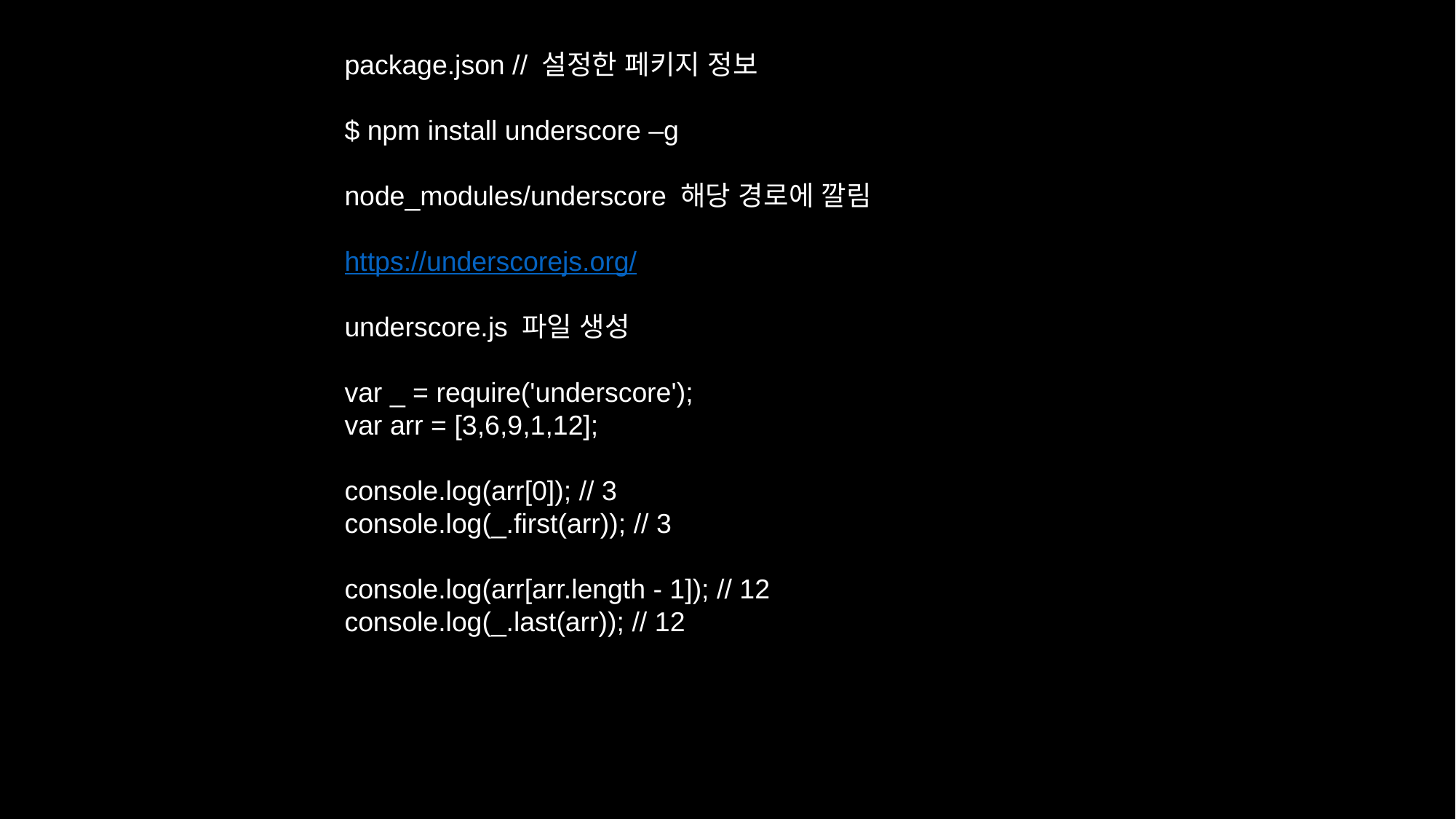

package.json // 설정한 페키지 정보

$ npm install underscore –g

node_modules/underscore 해당 경로에 깔림

https://underscorejs.org/

underscore.js 파일 생성

var _ = require('underscore');
var arr = [3,6,9,1,12];
console.log(arr[0]); // 3
console.log(_.first(arr)); // 3
console.log(arr[arr.length - 1]); // 12
console.log(_.last(arr)); // 12